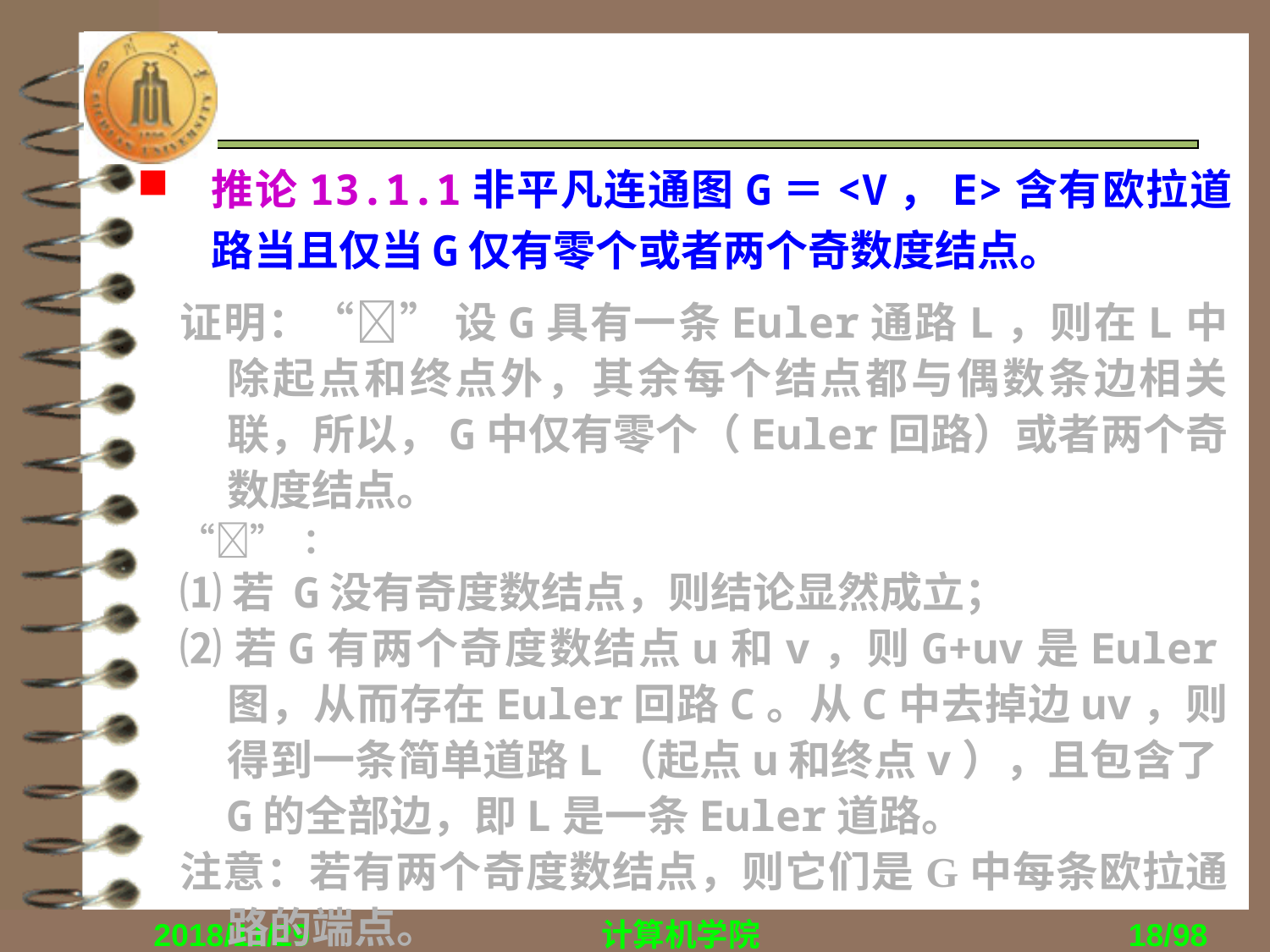

#
推论13.1.1非平凡连通图G＝<V，E>含有欧拉道路当且仅当G仅有零个或者两个奇数度结点。
证明：“⇒” 设G具有一条Euler通路L，则在L中除起点和终点外，其余每个结点都与偶数条边相关联，所以，G中仅有零个（Euler回路）或者两个奇数度结点。
“⇐” ：
⑴若 G没有奇度数结点，则结论显然成立；
⑵若G有两个奇度数结点u和v，则G+uv是Euler图，从而存在Euler回路C。从C中去掉边uv，则得到一条简单道路L（起点u和终点v），且包含了G的全部边，即L是一条Euler道路。
注意：若有两个奇度数结点，则它们是G中每条欧拉通路的端点。
2018/11/29
计算机学院
18/98